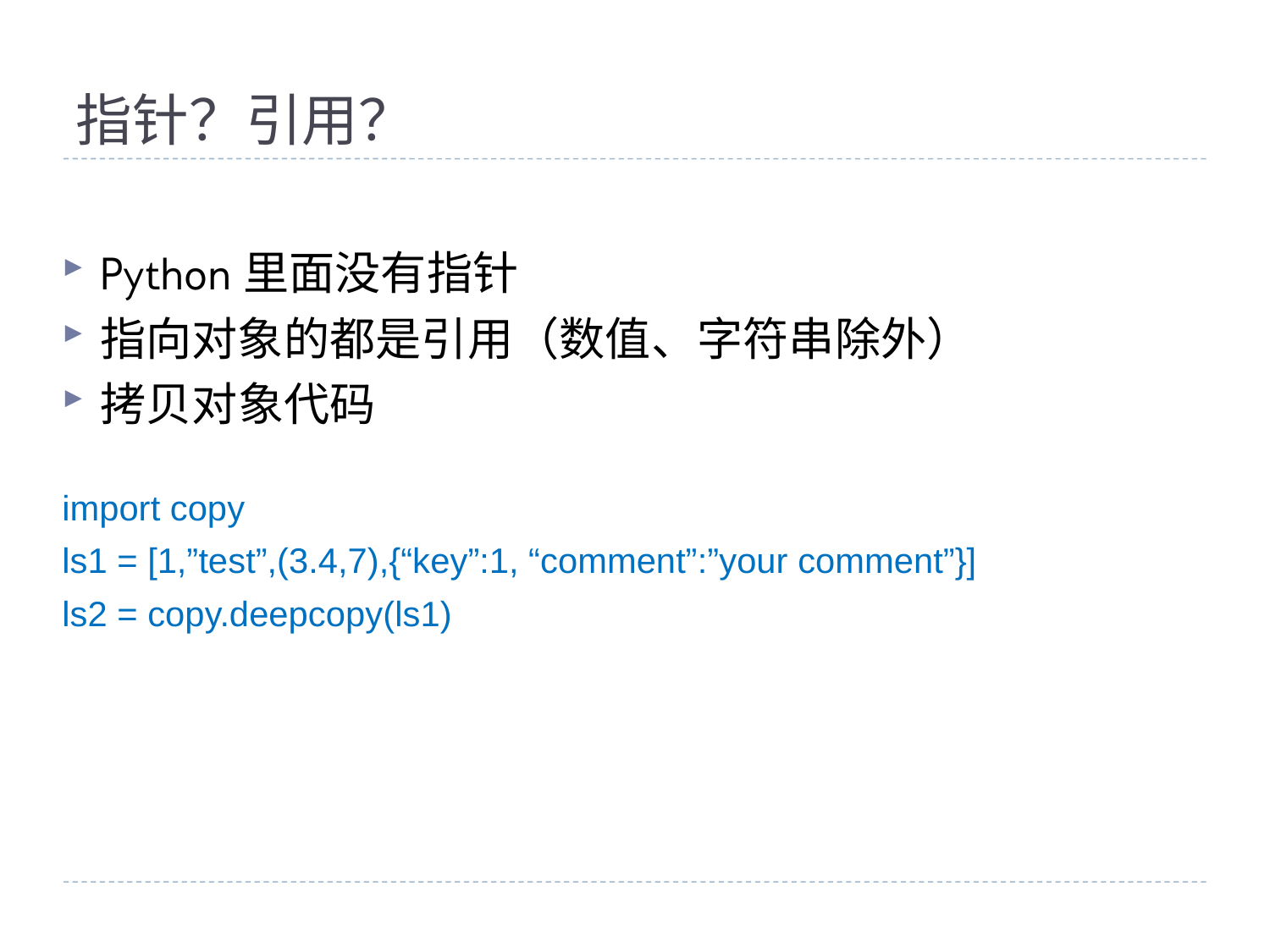

# 指针？引用？
Python里面没有指针
指向对象的都是引用（数值、字符串除外）
拷贝对象代码

import copy
ls1 = [1,”test”,(3.4,7),{“key”:1, “comment”:”your comment”}]
ls2 = copy.deepcopy(ls1)